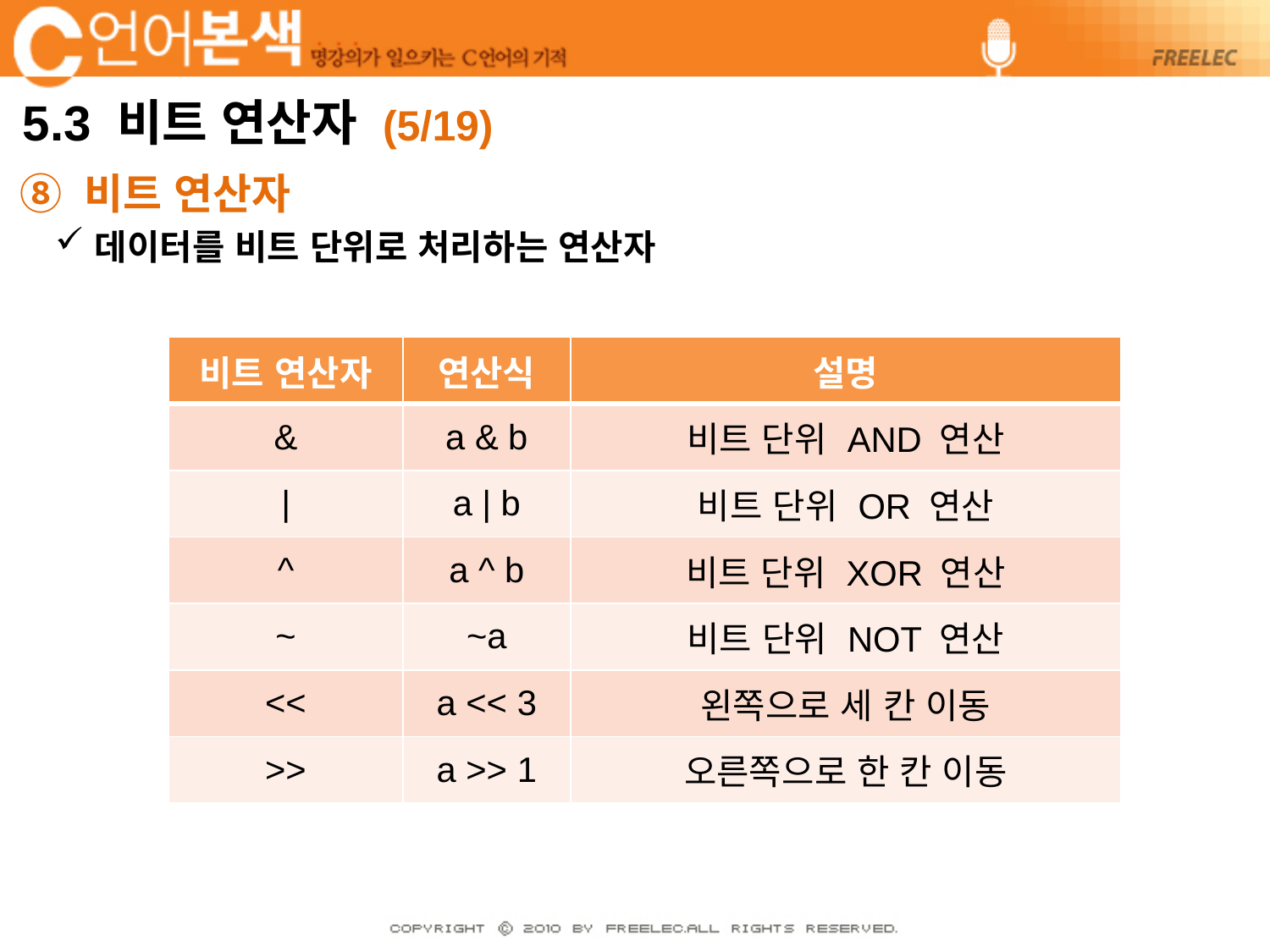

# 5.3 비트 연산자 (5/19)
⑧ 비트 연산자
데이터를 비트 단위로 처리하는 연산자

| 비트 연산자 | 연산식 | 설명 |
| --- | --- | --- |
| & | a & b | 비트 단위 AND 연산 |
| | | a | b | 비트 단위 OR 연산 |
| ^ | a ^ b | 비트 단위 XOR 연산 |
| ~ | ~a | 비트 단위 NOT 연산 |
| << | a << 3 | 왼쪽으로 세 칸 이동 |
| >> | a >> 1 | 오른쪽으로 한 칸 이동 |